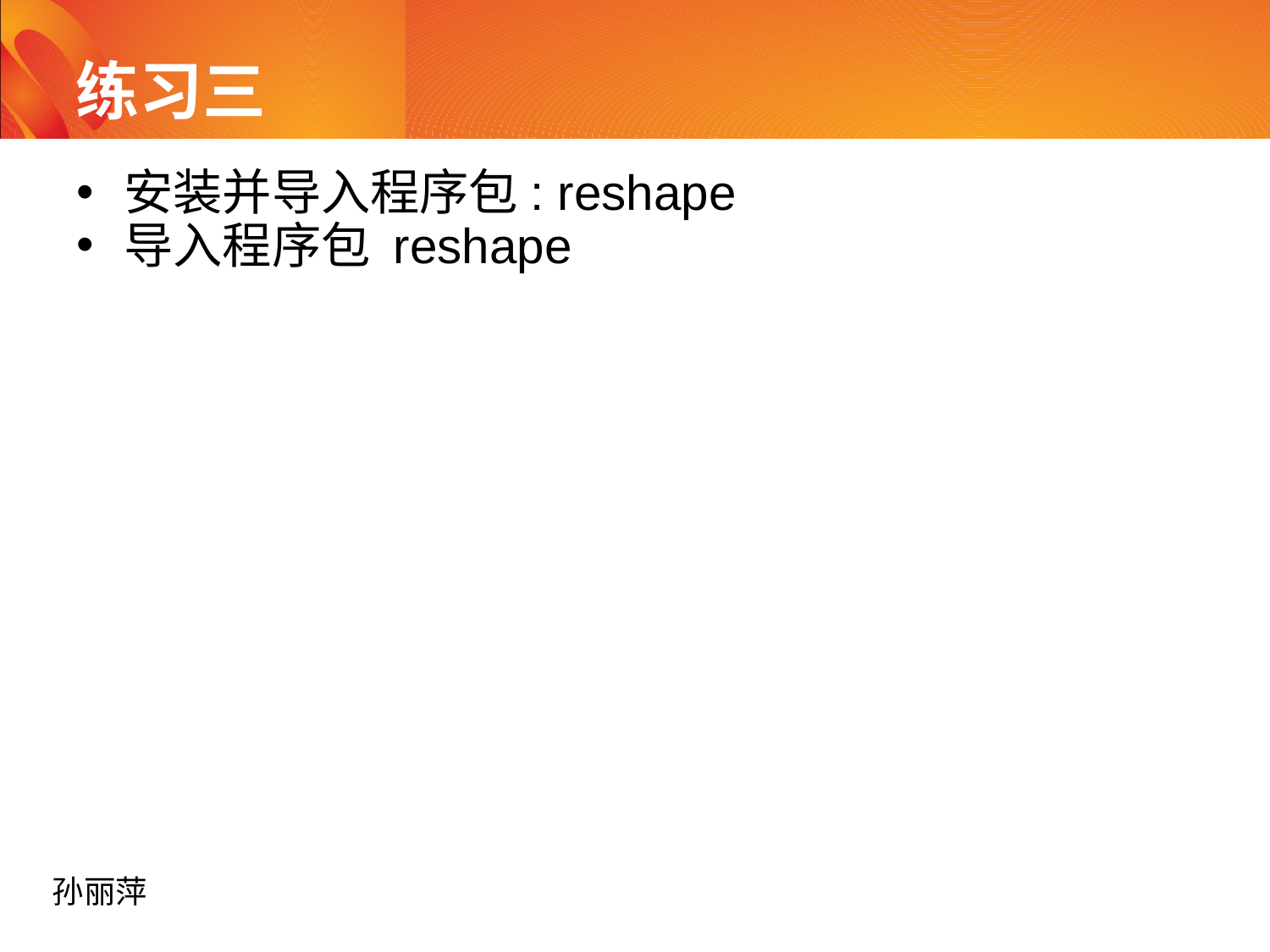

# 练习三
安装并导入程序包: reshape
导入程序包 reshape
22